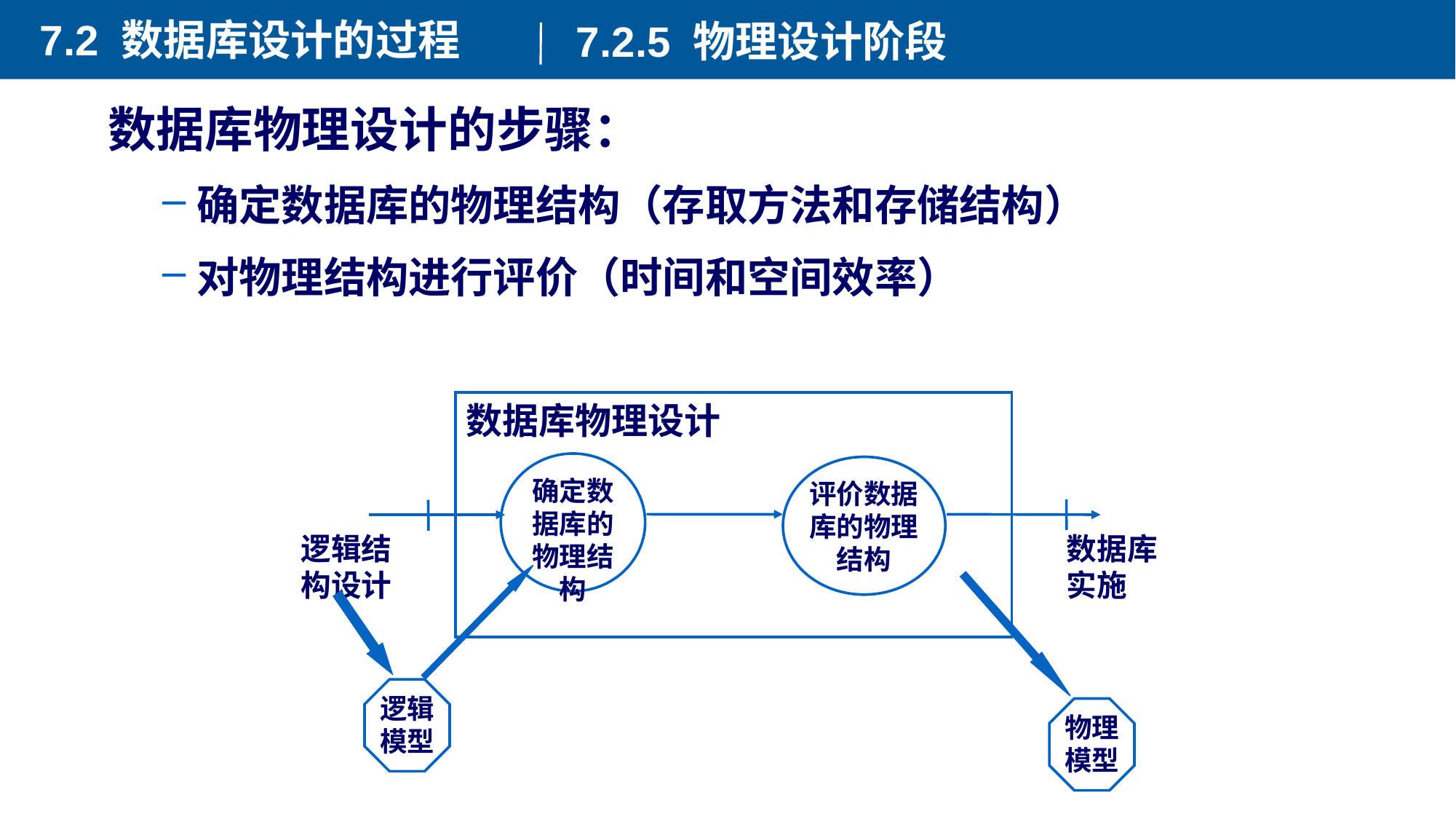

7.2 数据库设计的过程
7.2.5 物理设计阶段
数据库物理设计的步骤：
确定数据库的物理结构（存取方法和存储结构）
对物理结构进行评价（时间和空间效率）
数据库物理设计
确定数据库的物理结构

评价数据库的物理结构

逻辑结
构设计
数据库
实施

逻辑
模型
物理
模型